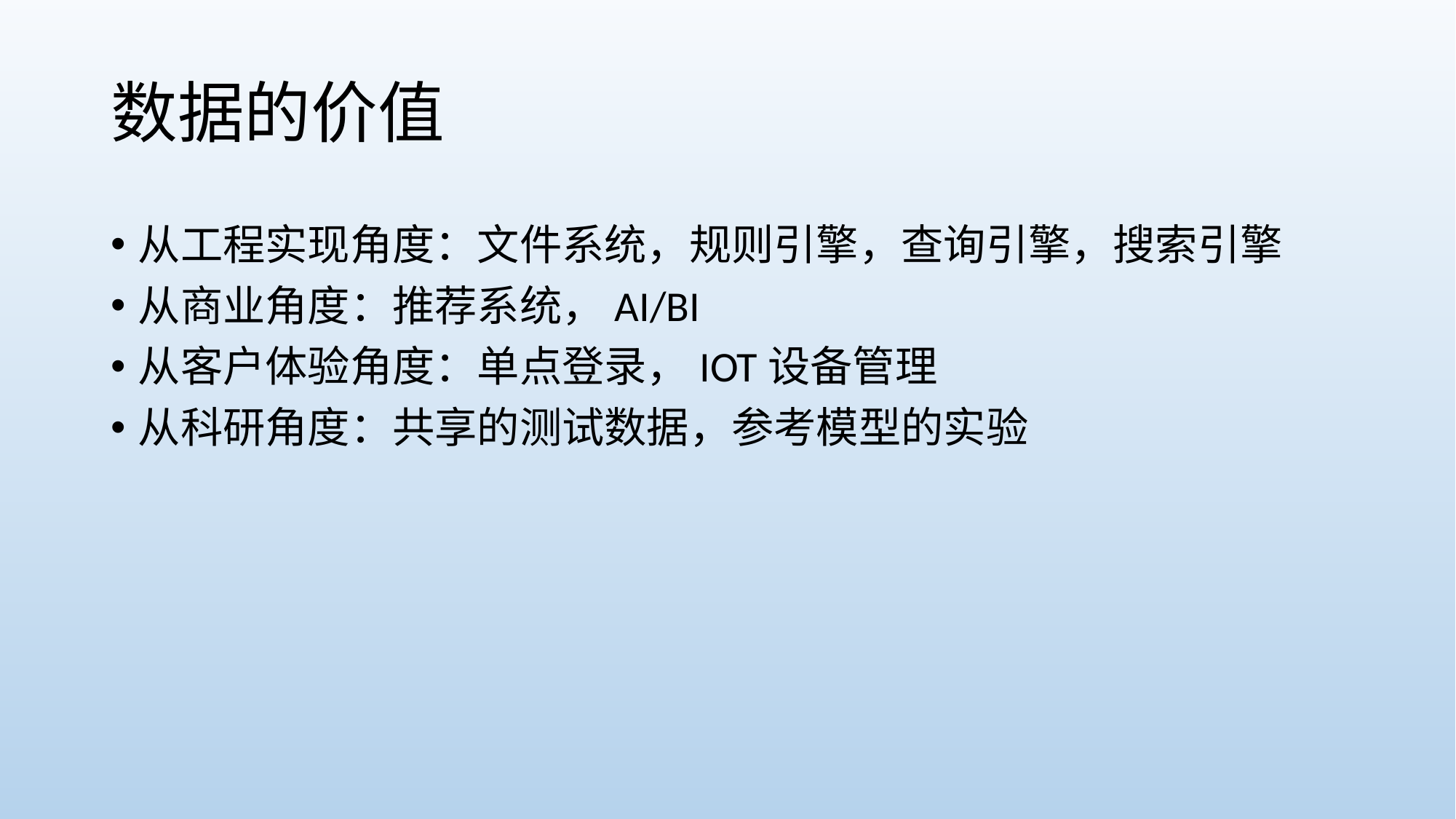

# 数据的价值
从工程实现角度：文件系统，规则引擎，查询引擎，搜索引擎
从商业角度：推荐系统，AI/BI
从客户体验角度：单点登录，IOT设备管理
从科研角度：共享的测试数据，参考模型的实验